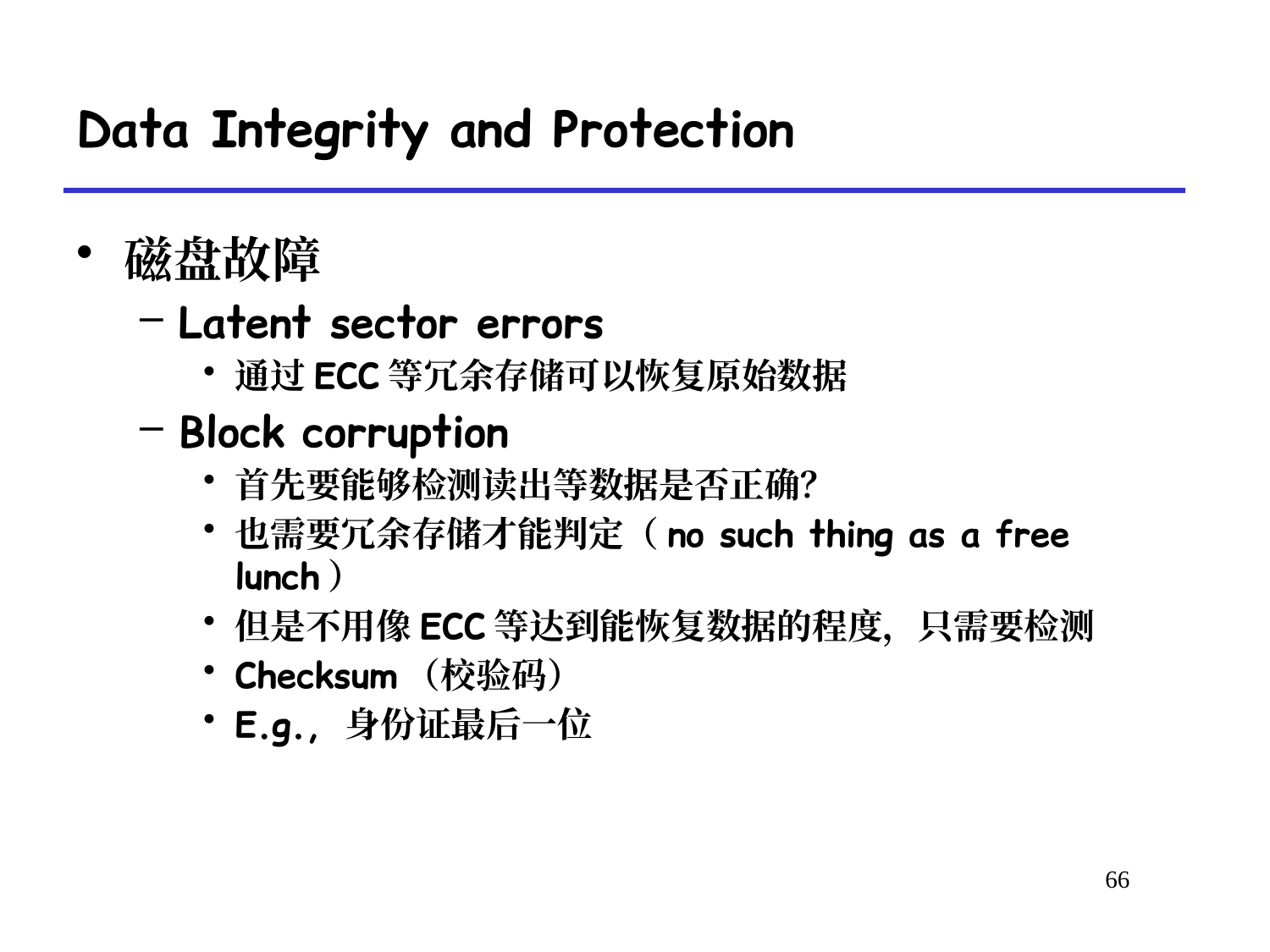

# Data Integrity and Protection
磁盘故障
Latent sector errors
通过ECC等冗余存储可以恢复原始数据
Block corruption
首先要能够检测读出等数据是否正确？
也需要冗余存储才能判定（no such thing as a free lunch）
但是不用像ECC等达到能恢复数据的程度，只需要检测
Checksum（校验码）
E.g., 身份证最后一位
66